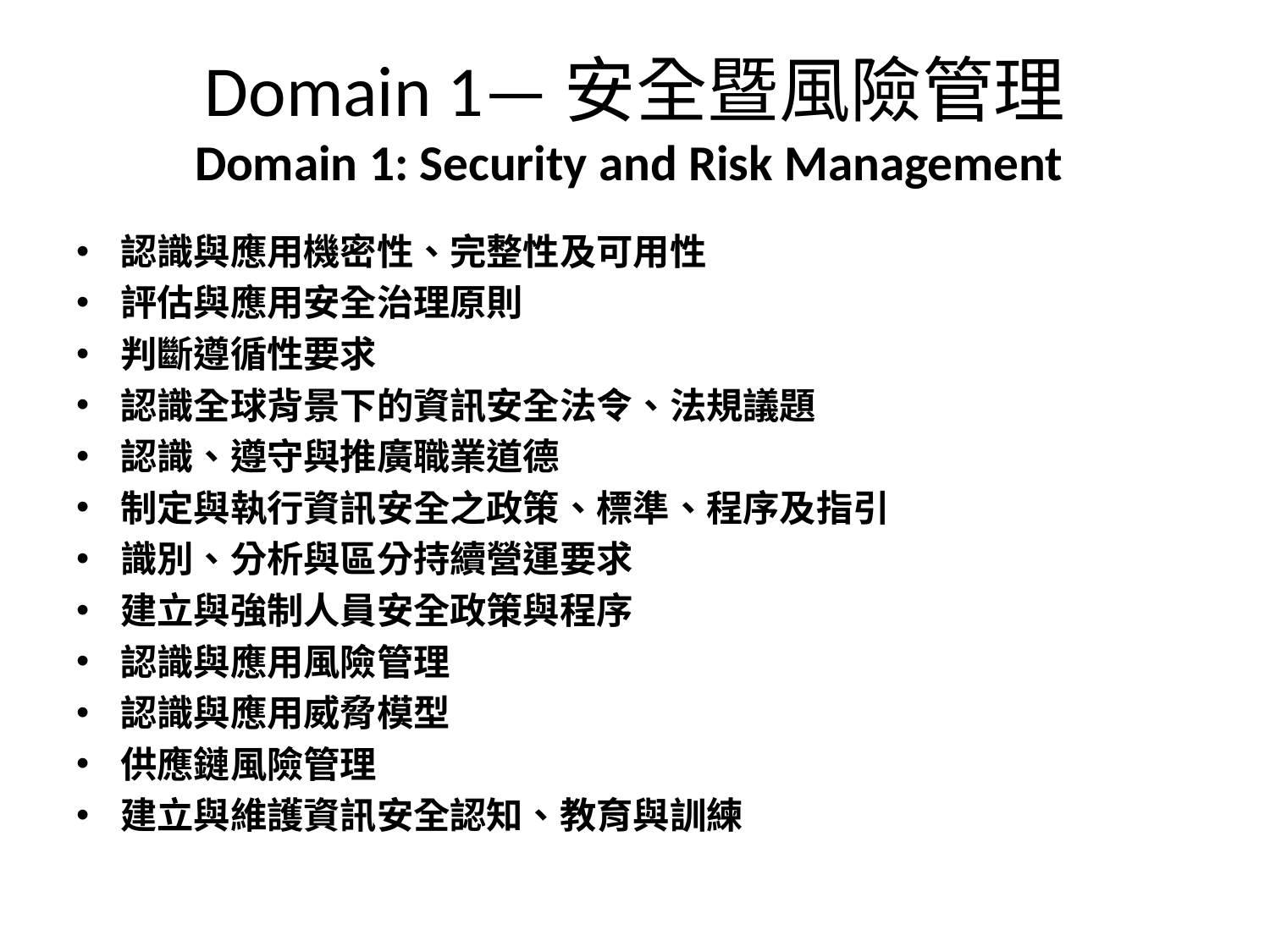

# Domain 1—安全暨風險管理 Domain 1: Security and Risk Management
認識與應用機密性、完整性及可用性
評估與應用安全治理原則
判斷遵循性要求
認識全球背景下的資訊安全法令、法規議題
認識、遵守與推廣職業道德
制定與執行資訊安全之政策、標準、程序及指引
識別、分析與區分持續營運要求
建立與強制人員安全政策與程序
認識與應用風險管理
認識與應用威脅模型
供應鏈風險管理
建立與維護資訊安全認知、教育與訓練